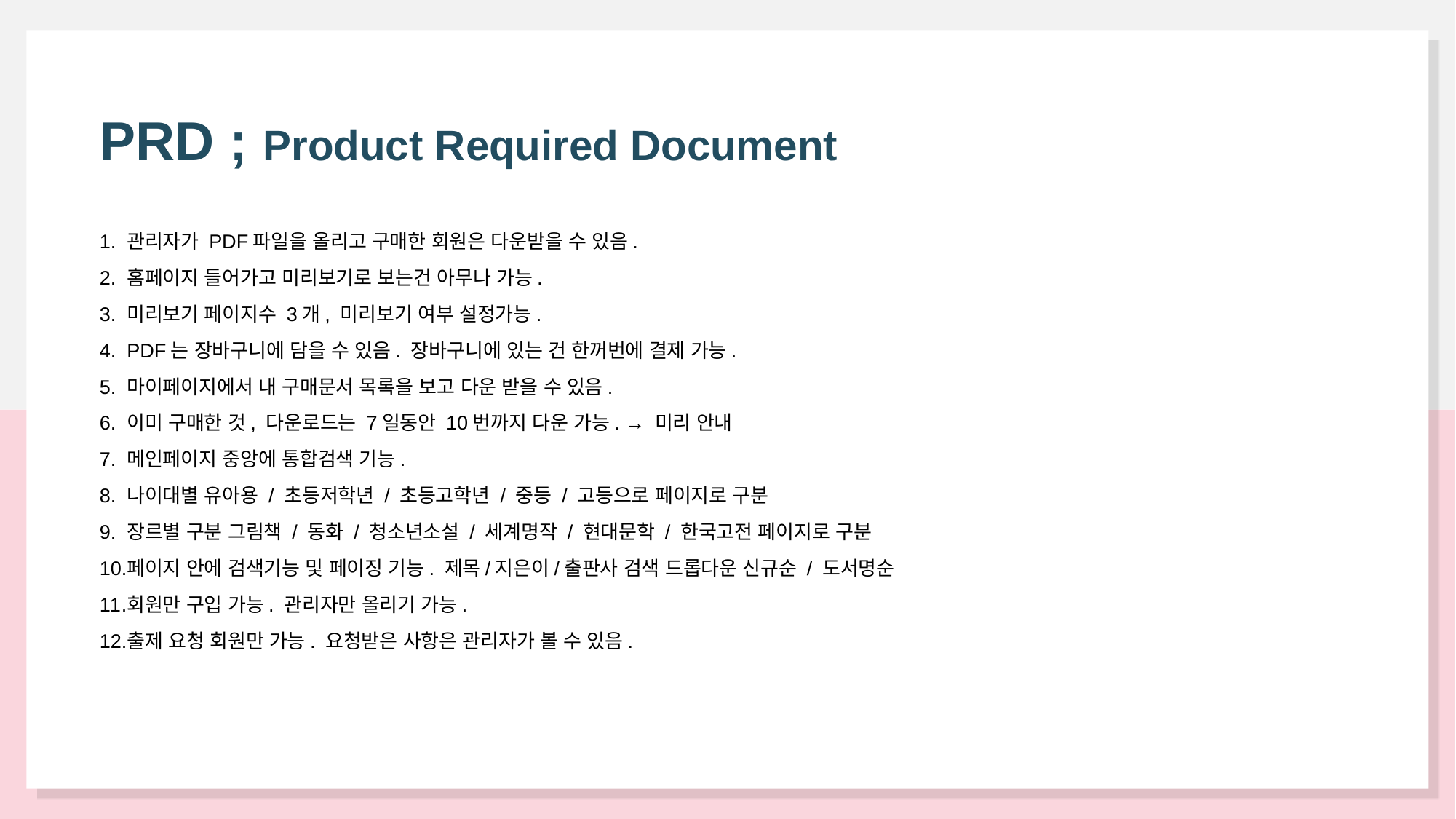

개척교회의 어려운 현실은 어제오늘 얘기는 아니다. 한국 교회 전체의 70~80%가 50명 미만의 작은 교회다. 이 가운데 오랜 기간 건실하게 생존하는 교회는 몇 되지 않는다. 이러한 상황에서 개척교회 목회자들은 지원을 원하고있다. 교회 시스템이 마련되지 않아 어려움을 겪고 있으며 홍보나 성장의 필요성을 느끼고있다.
 이제 막 시작한 개척 교회들은 교회의 부흥을 위해 교회를 알리고 정보를 제공할 필요가 있다. 교회의 홈페이지가 있다면 교회의 정보를 파악하고 사람들의 접근성을 높이는데 도움이 될 것이다.
# PRD ; Product Required Document
관리자가 PDF파일을 올리고 구매한 회원은 다운받을 수 있음.
홈페이지 들어가고 미리보기로 보는건 아무나 가능.
미리보기 페이지수 3개, 미리보기 여부 설정가능.
PDF는 장바구니에 담을 수 있음. 장바구니에 있는 건 한꺼번에 결제 가능.
마이페이지에서 내 구매문서 목록을 보고 다운 받을 수 있음.
이미 구매한 것, 다운로드는 7일동안 10번까지 다운 가능. → 미리 안내
메인페이지 중앙에 통합검색 기능.
나이대별 유아용 / 초등저학년 / 초등고학년 / 중등 / 고등으로 페이지로 구분
장르별 구분 그림책 / 동화 / 청소년소설 / 세계명작 / 현대문학 / 한국고전 페이지로 구분
페이지 안에 검색기능 및 페이징 기능. 제목/지은이/출판사 검색 드롭다운 신규순 / 도서명순
회원만 구입 가능. 관리자만 올리기 가능.
출제 요청 회원만 가능. 요청받은 사항은 관리자가 볼 수 있음.